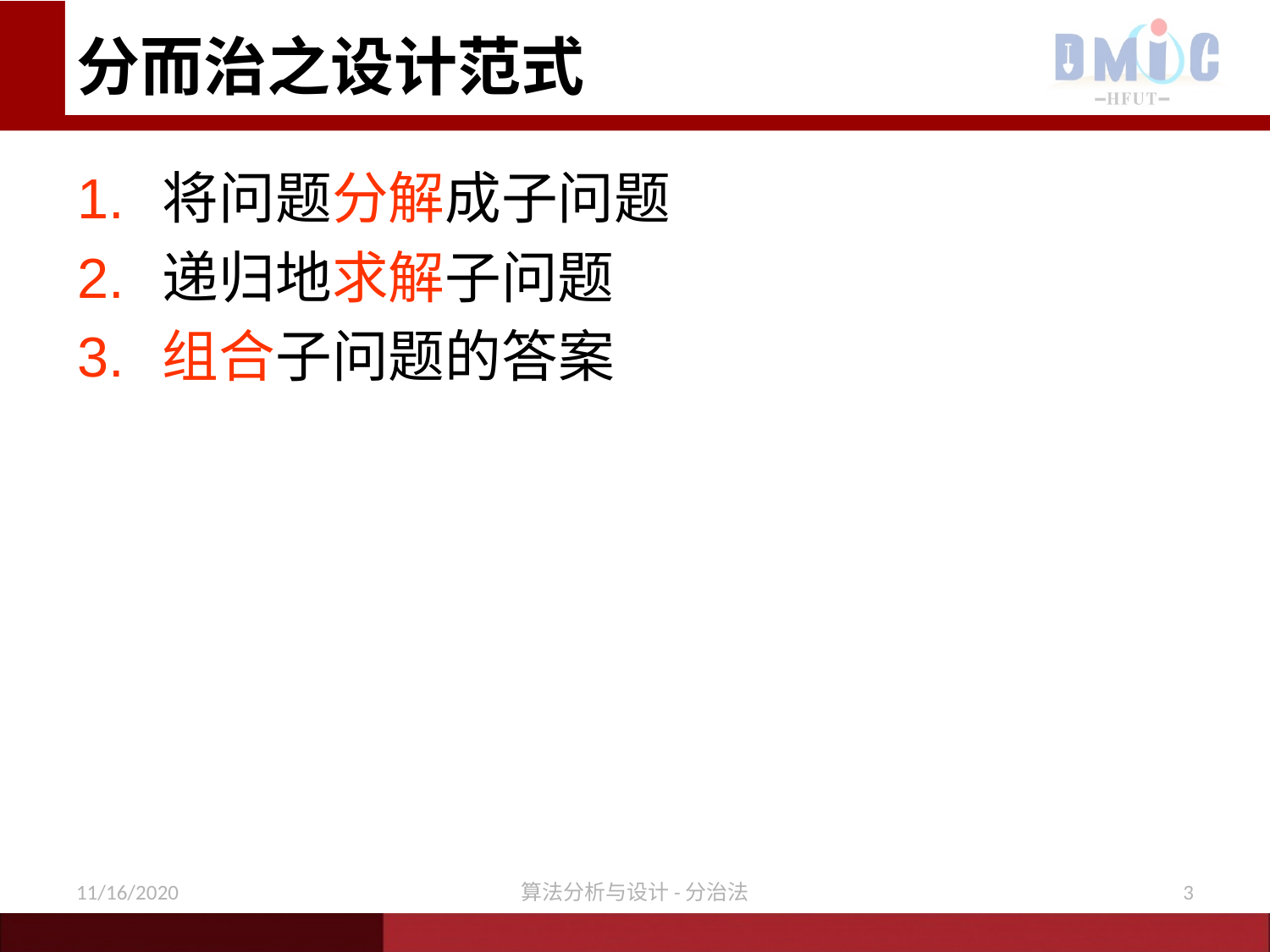

# 分而治之设计范式
将问题分解成子问题
递归地求解子问题
组合子问题的答案
11/16/2020
算法分析与设计-分治法
3